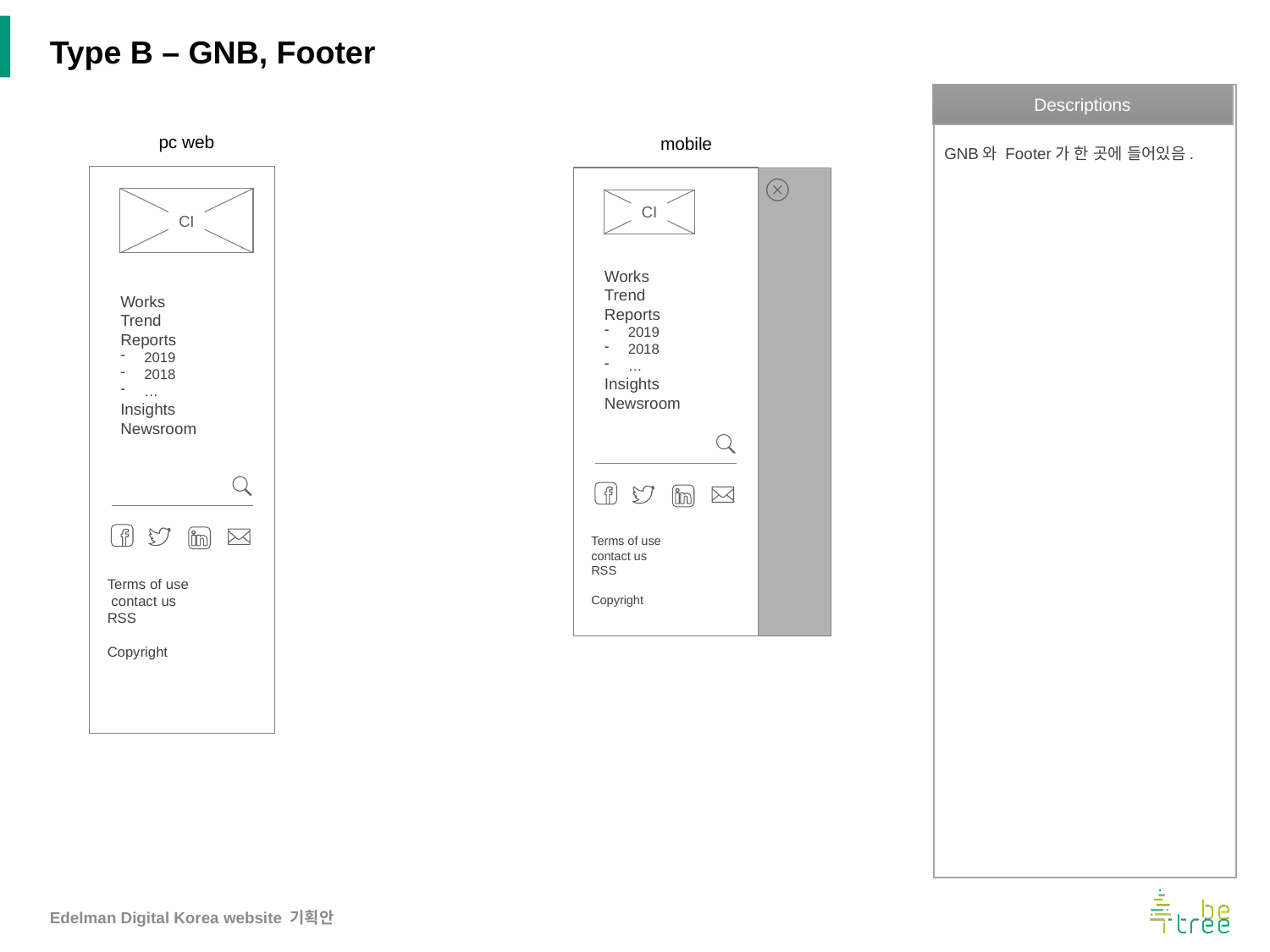

# Type B – GNB, Footer

Descriptions
pc web
mobile
GNB와 Footer가 한 곳에 들어있음.

CI

CI
Works
Trend Reports
2019
2018
…
Insights
Newsroom
Works
Trend Reports
2019
2018
…
Insights
Newsroom

Terms of use    contact us
RSS

Copyright

Terms of use    contact us  RSS

Copyright
Edelman Digital Korea website 기획안